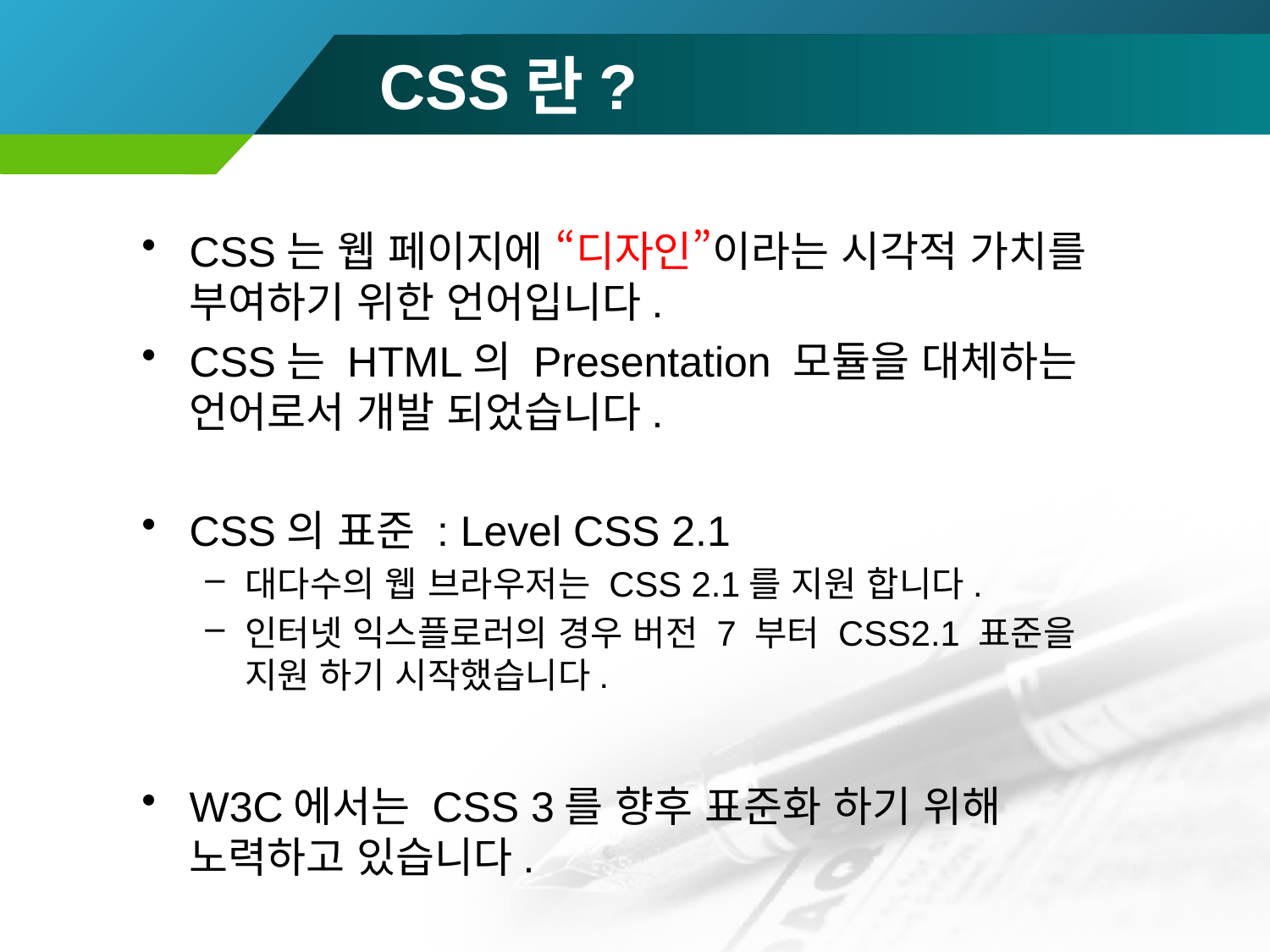

# CSS란?
CSS는 웹 페이지에 “디자인”이라는 시각적 가치를 부여하기 위한 언어입니다.
CSS는 HTML의 Presentation 모듈을 대체하는 언어로서 개발 되었습니다.

CSS의 표준 : Level CSS 2.1
대다수의 웹 브라우저는 CSS 2.1를 지원 합니다.
인터넷 익스플로러의 경우 버전 7 부터 CSS2.1 표준을 지원 하기 시작했습니다.

W3C에서는 CSS 3를 향후 표준화 하기 위해 노력하고 있습니다.